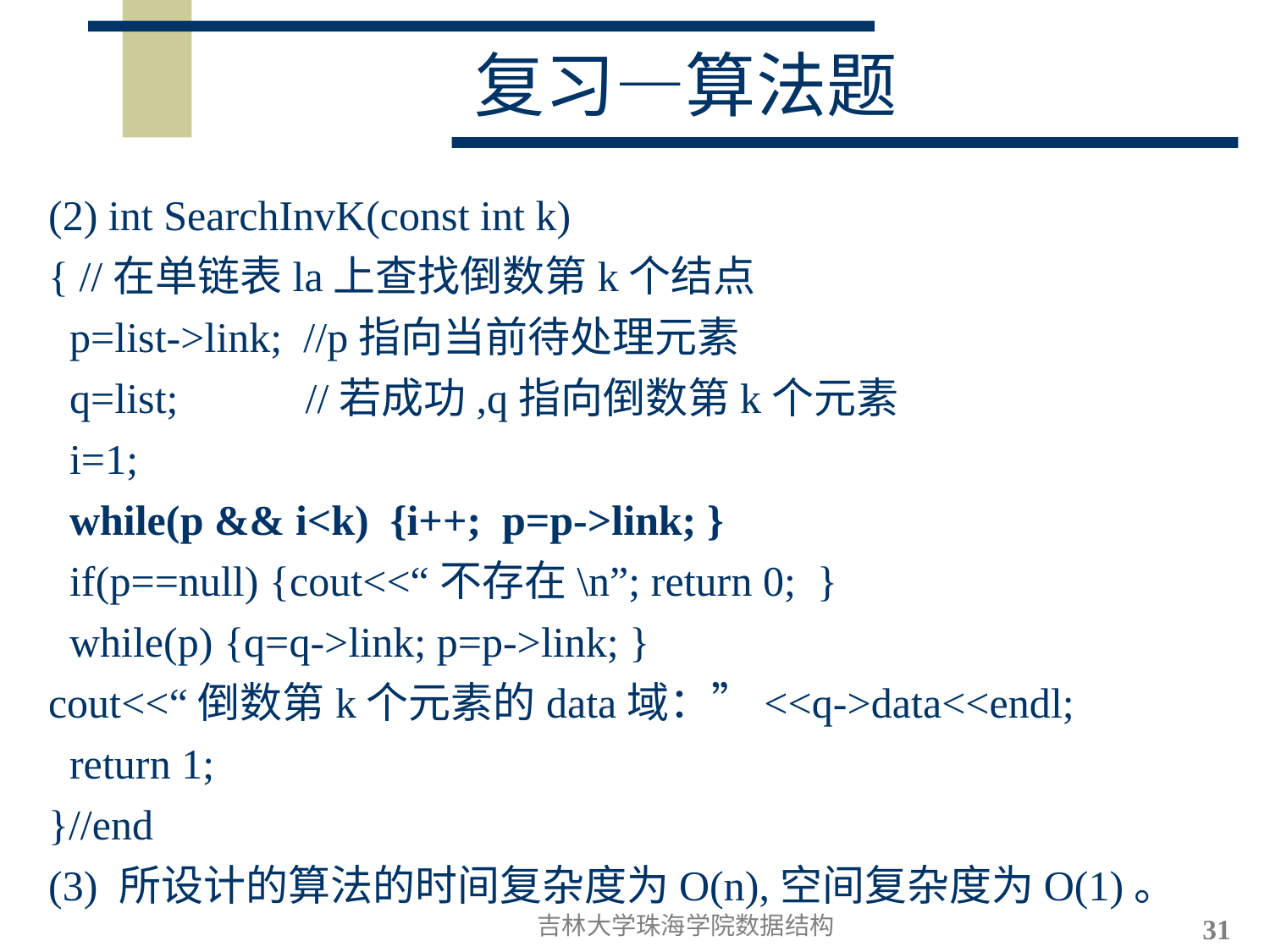

# 复习—算法题
(2) int SearchInvK(const int k)
{ //在单链表la上查找倒数第k个结点
  p=list->link;  //p指向当前待处理元素
  q=list;            //若成功,q指向倒数第k个元素
  i=1;
  while(p && i<k)  {i++;  p=p->link; }
  if(p==null) {cout<<“不存在\n”; return 0;  }
  while(p) {q=q->link; p=p->link; }
cout<<“倒数第k个元素的data域：”<<q->data<<endl;
  return 1;
}//end
(3) 所设计的算法的时间复杂度为O(n),空间复杂度为O(1)。
吉林大学珠海学院数据结构